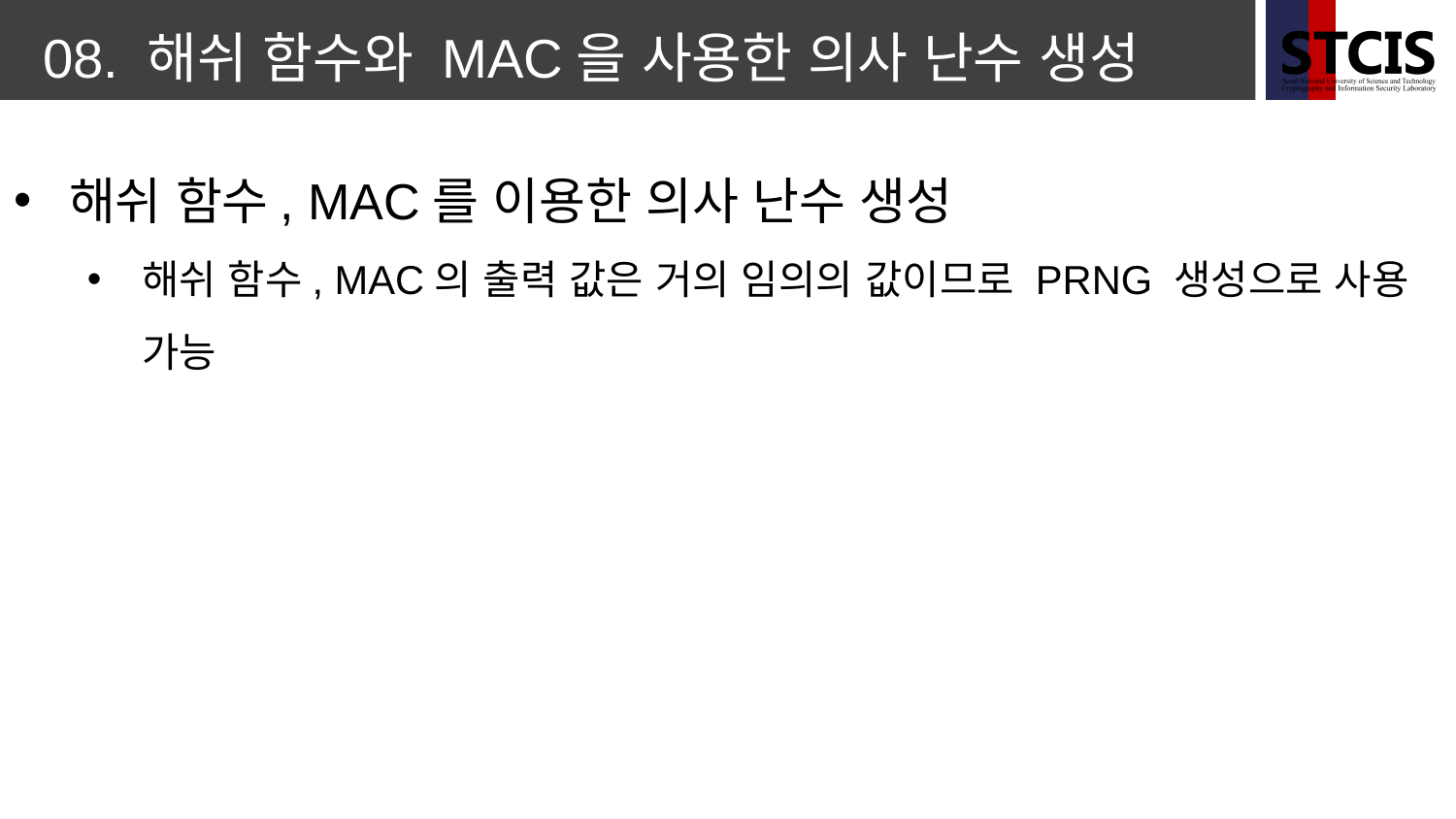

08. 해쉬 함수와 MAC을 사용한 의사 난수 생성
해쉬 함수, MAC를 이용한 의사 난수 생성
해쉬 함수, MAC의 출력 값은 거의 임의의 값이므로 PRNG 생성으로 사용 가능